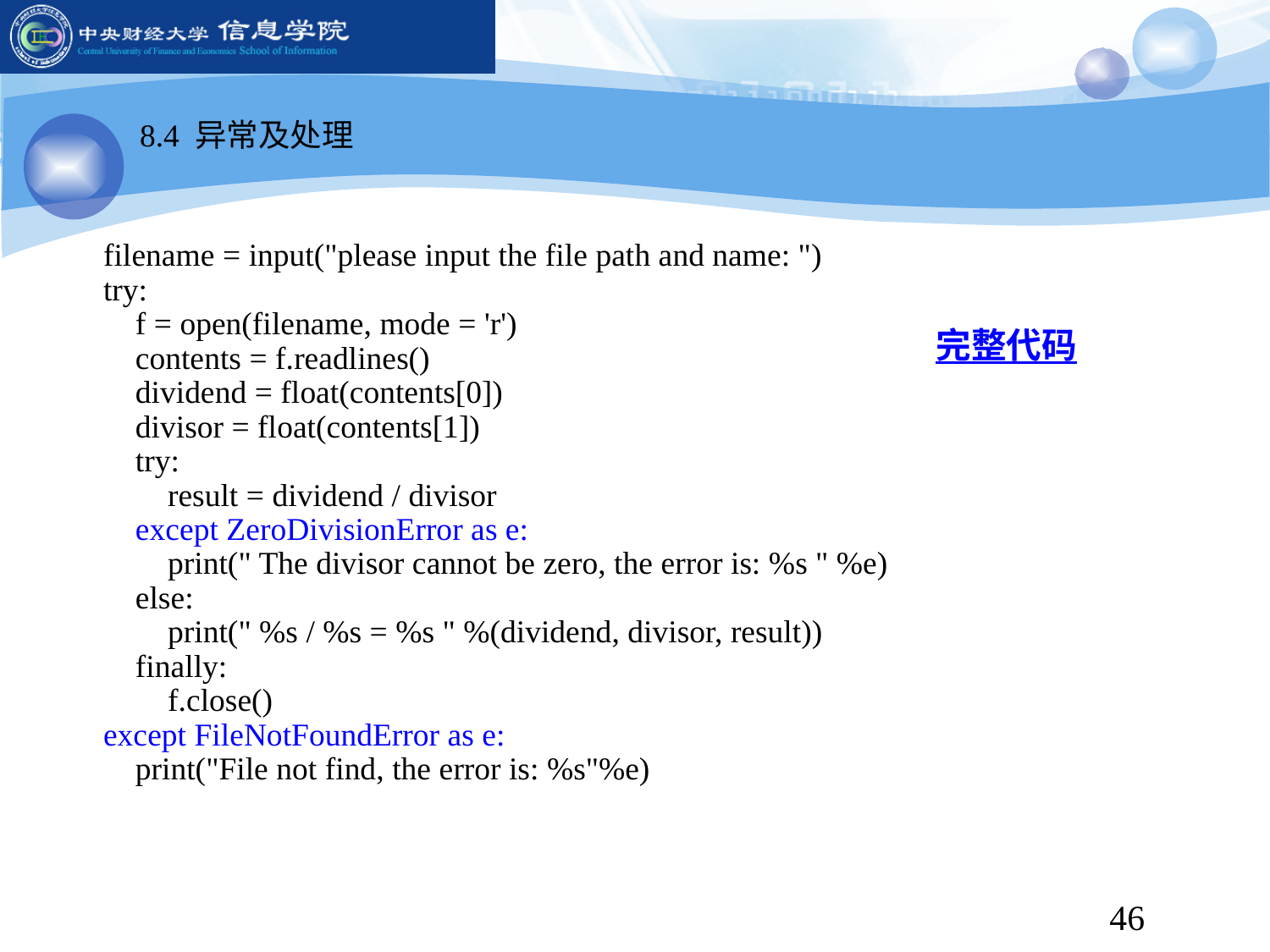

8.4 异常及处理
filename = input("please input the file path and name: ")
try:
    f = open(filename, mode = 'r')
    contents = f.readlines()
    dividend = float(contents[0])
    divisor = float(contents[1])
    try:
        result = dividend / divisor
    except ZeroDivisionError as e:
        print(" The divisor cannot be zero, the error is: %s " %e)
    else:
        print(" %s / %s = %s " %(dividend, divisor, result))
    finally:
        f.close()
except FileNotFoundError as e:
    print("File not find, the error is: %s"%e)
完整代码